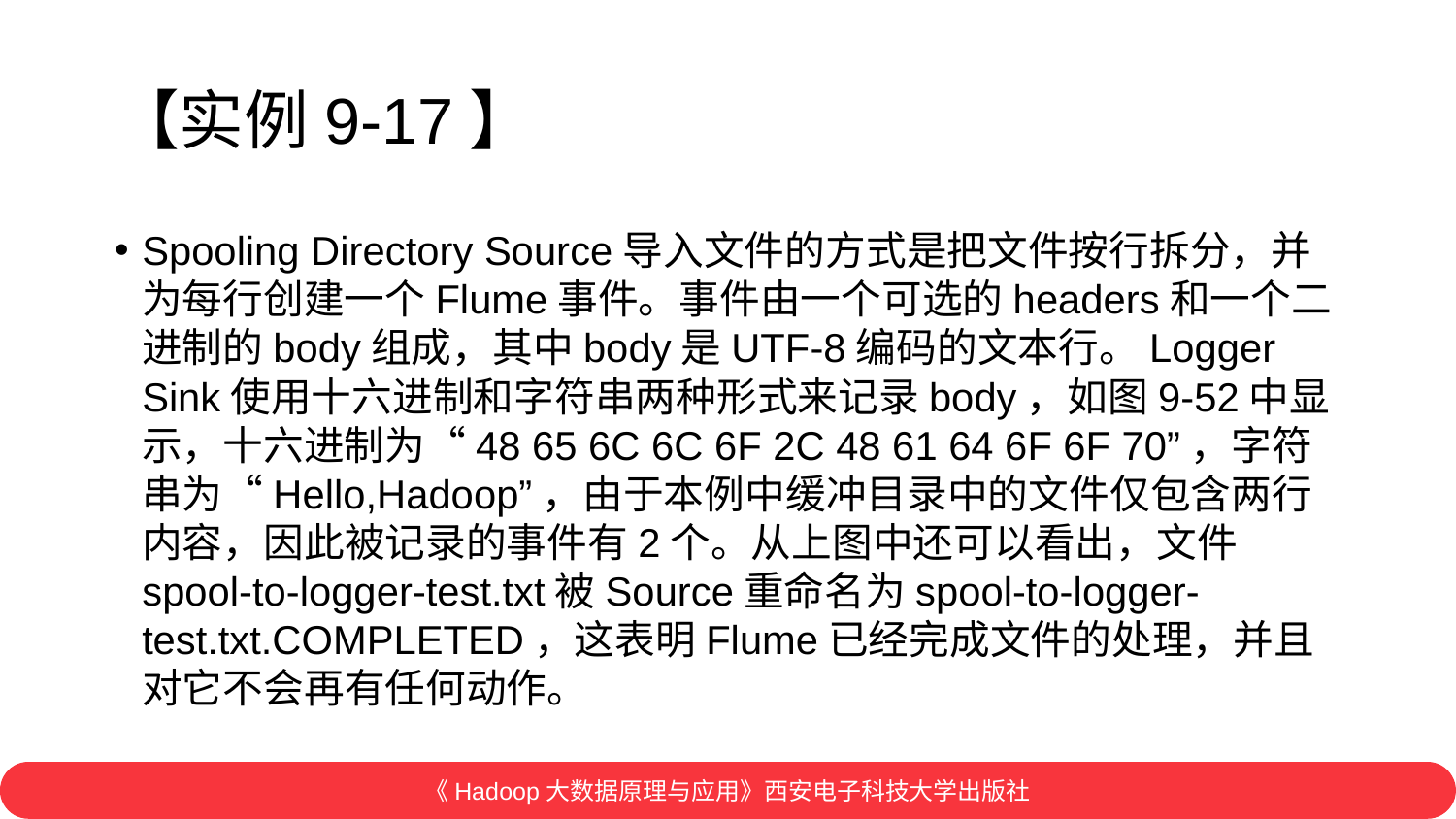

# 【实例9-17】
Spooling Directory Source导入文件的方式是把文件按行拆分，并为每行创建一个Flume事件。事件由一个可选的headers和一个二进制的body组成，其中body是UTF-8编码的文本行。Logger Sink使用十六进制和字符串两种形式来记录body，如图9-52中显示，十六进制为“48 65 6C 6C 6F 2C 48 61 64 6F 6F 70”，字符串为“Hello,Hadoop”，由于本例中缓冲目录中的文件仅包含两行内容，因此被记录的事件有2个。从上图中还可以看出，文件spool-to-logger-test.txt被Source重命名为spool-to-logger-test.txt.COMPLETED，这表明Flume已经完成文件的处理，并且对它不会再有任何动作。